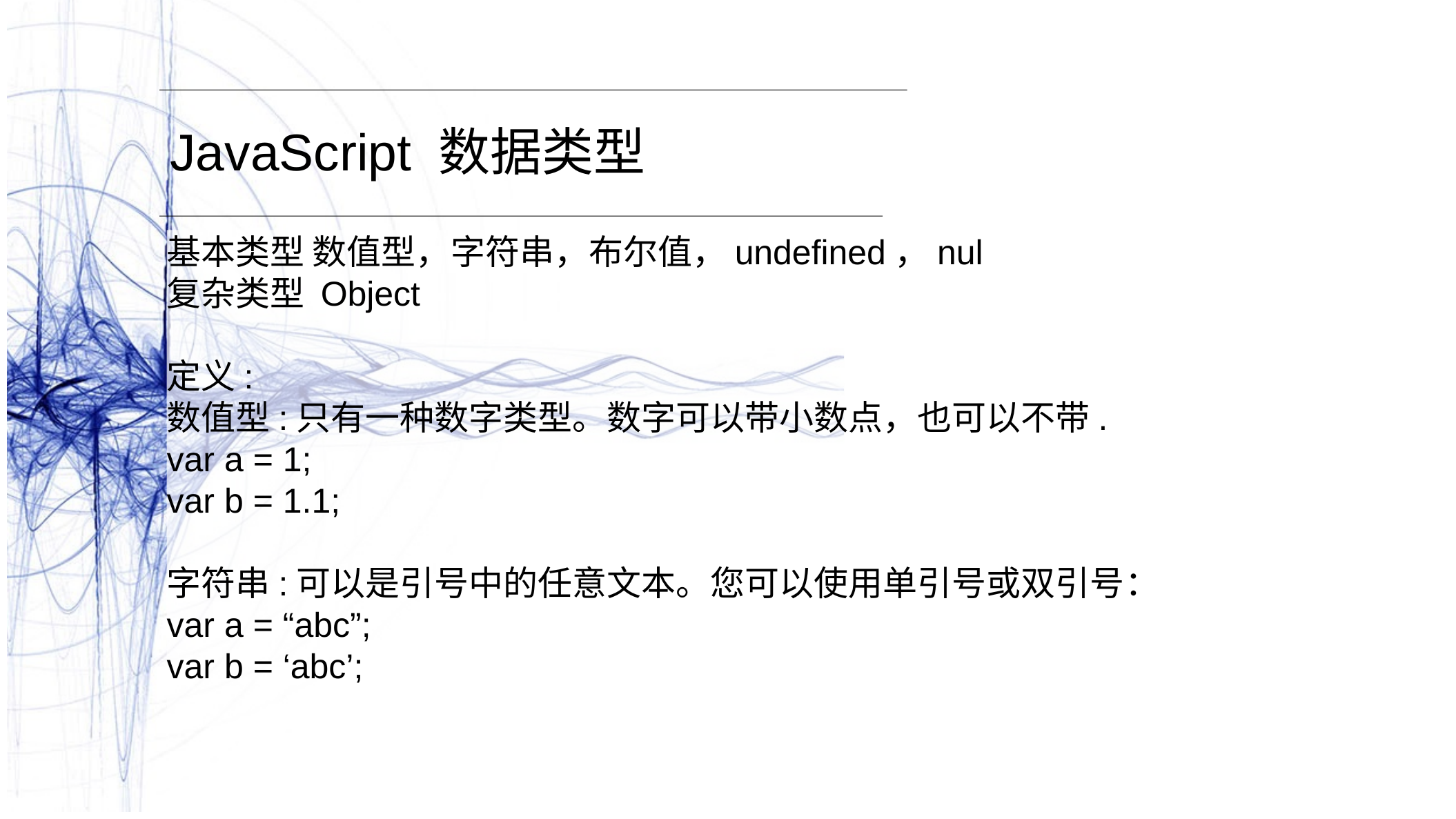

JavaScript 数据类型

基本类型 数值型，字符串，布尔值，undefined，nul
复杂类型 Object

定义:
数值型:只有一种数字类型。数字可以带小数点，也可以不带.
var a = 1;
var b = 1.1;

字符串:可以是引号中的任意文本。您可以使用单引号或双引号：
var a = “abc”;
var b = ‘abc’;